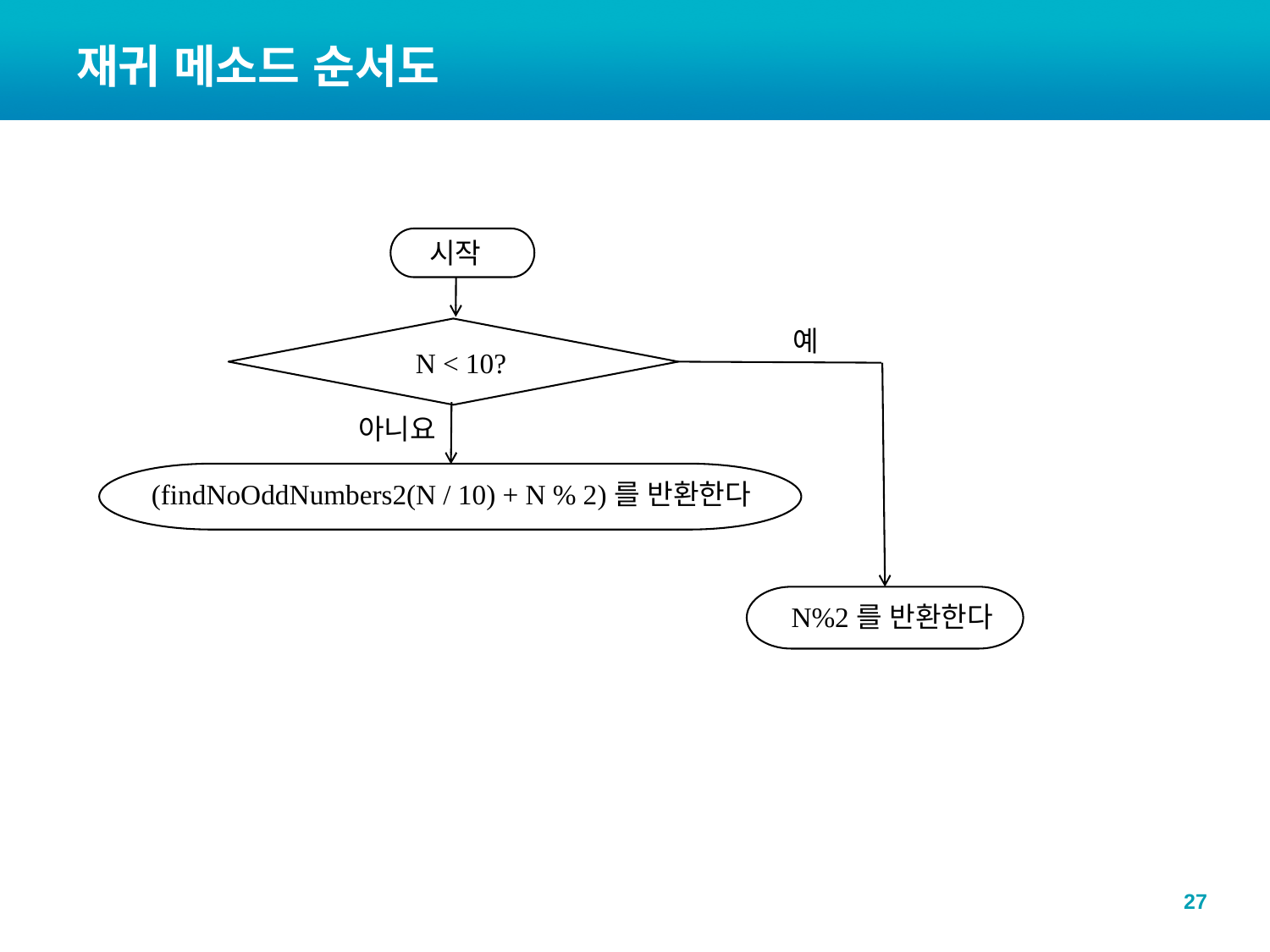

# 재귀 메소드 순서도

시작

       N < 10?
예

아니요

(findNoOddNumbers2(N / 10) + N % 2)를 반환한다

N%2를 반환한다